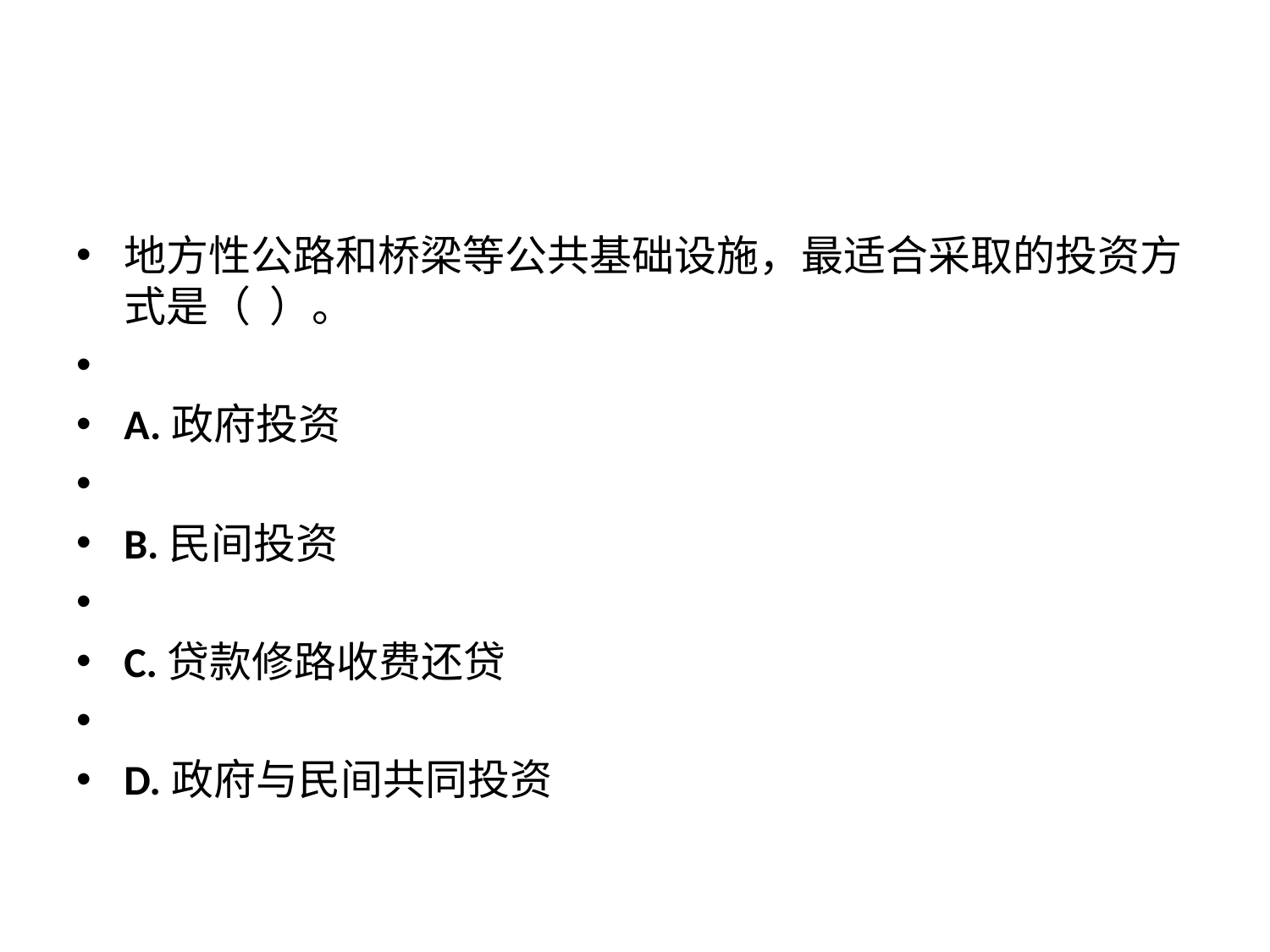

地方性公路和桥梁等公共基础设施，最适合采取的投资方式是（  ）。

A.政府投资

B.民间投资

C.贷款修路收费还贷

D.政府与民间共同投资